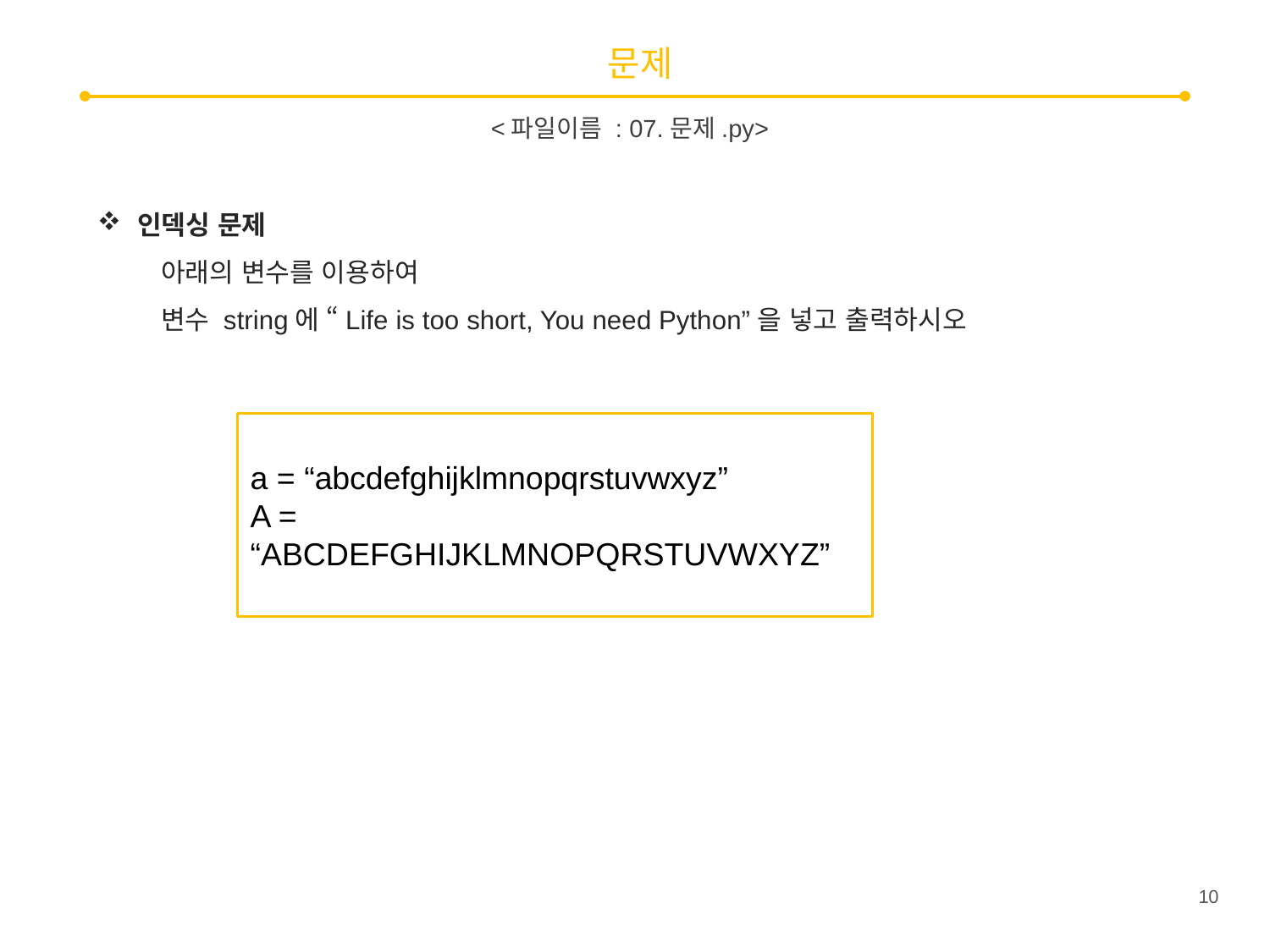

# 문제
<파일이름 : 07.문제.py>
인덱싱 문제
아래의 변수를 이용하여
변수 string에 “Life is too short, You need Python”을 넣고 출력하시오

a = “abcdefghijklmnopqrstuvwxyz”
A = “ABCDEFGHIJKLMNOPQRSTUVWXYZ”